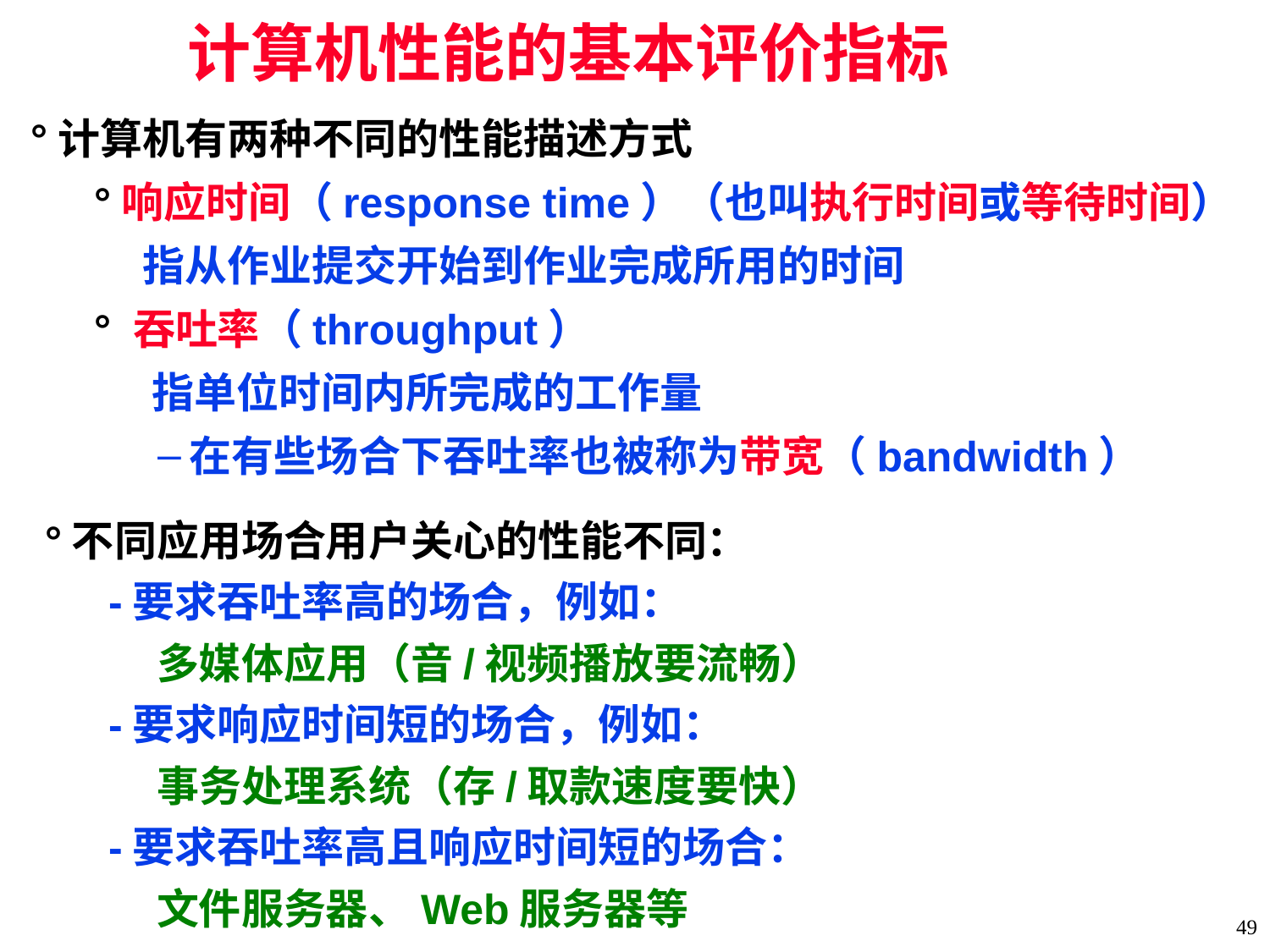

# 计算机性能的基本评价指标
°计算机有两种不同的性能描述方式
°响应时间（response time）（也叫执行时间或等待时间）
    指从作业提交开始到作业完成所用的时间
° 吞吐率（throughput）
     指单位时间内所完成的工作量
在有些场合下吞吐率也被称为带宽（bandwidth）
°不同应用场合用户关心的性能不同：
-要求吞吐率高的场合，例如：
    多媒体应用（音/视频播放要流畅）
-要求响应时间短的场合，例如：
    事务处理系统（存/取款速度要快）
-要求吞吐率高且响应时间短的场合：
    文件服务器、Web服务器等
49